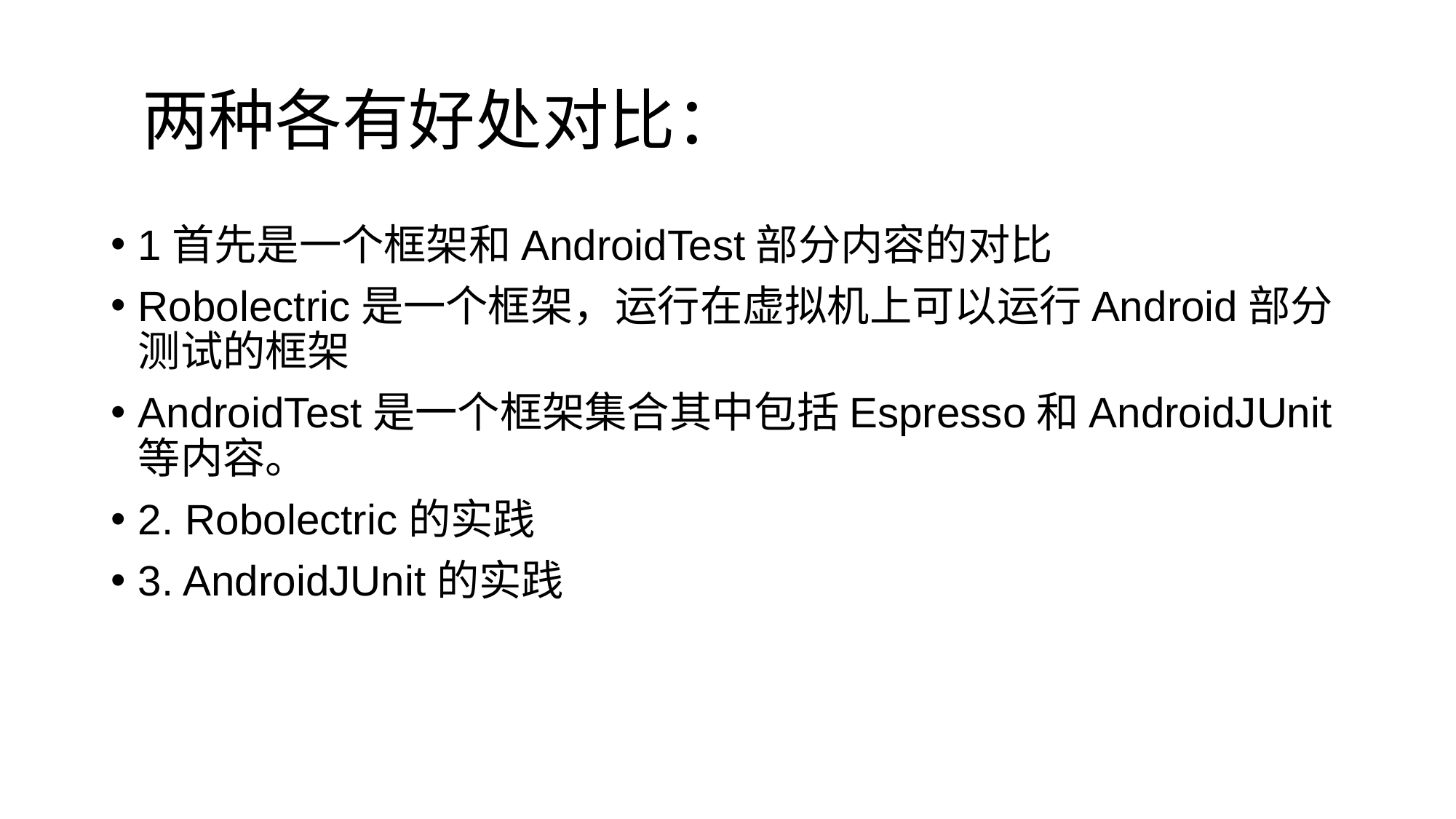

# 两种各有好处对比：
1首先是一个框架和AndroidTest部分内容的对比
Robolectric是一个框架，运行在虚拟机上可以运行Android部分测试的框架
AndroidTest是一个框架集合其中包括Espresso和AndroidJUnit等内容。
2. Robolectric的实践
3. AndroidJUnit的实践